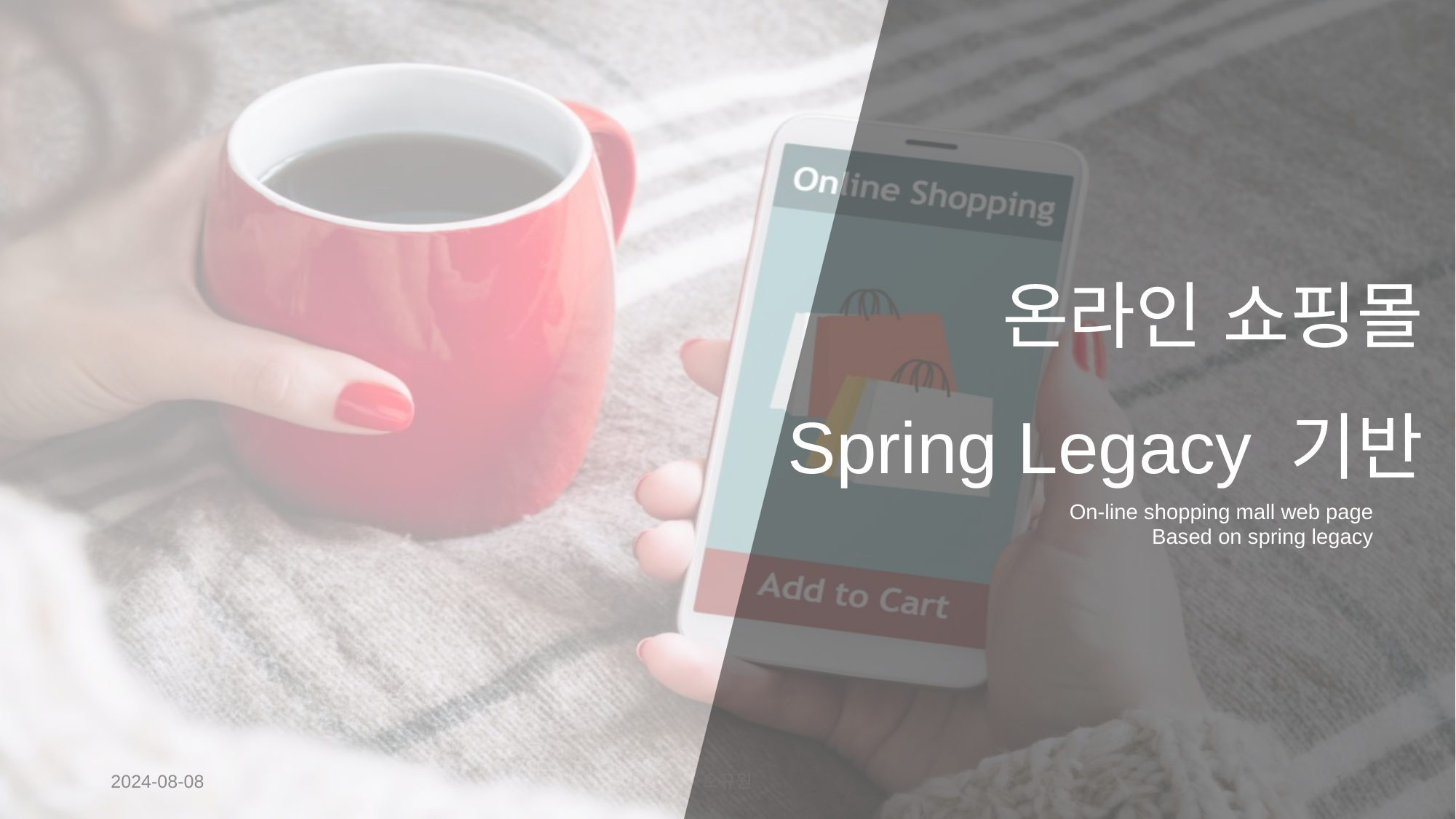

# 온라인 쇼핑몰 Spring Legacy 기반
On-line shopping mall web page
Based on spring legacy
2024-08-08
오규원
1